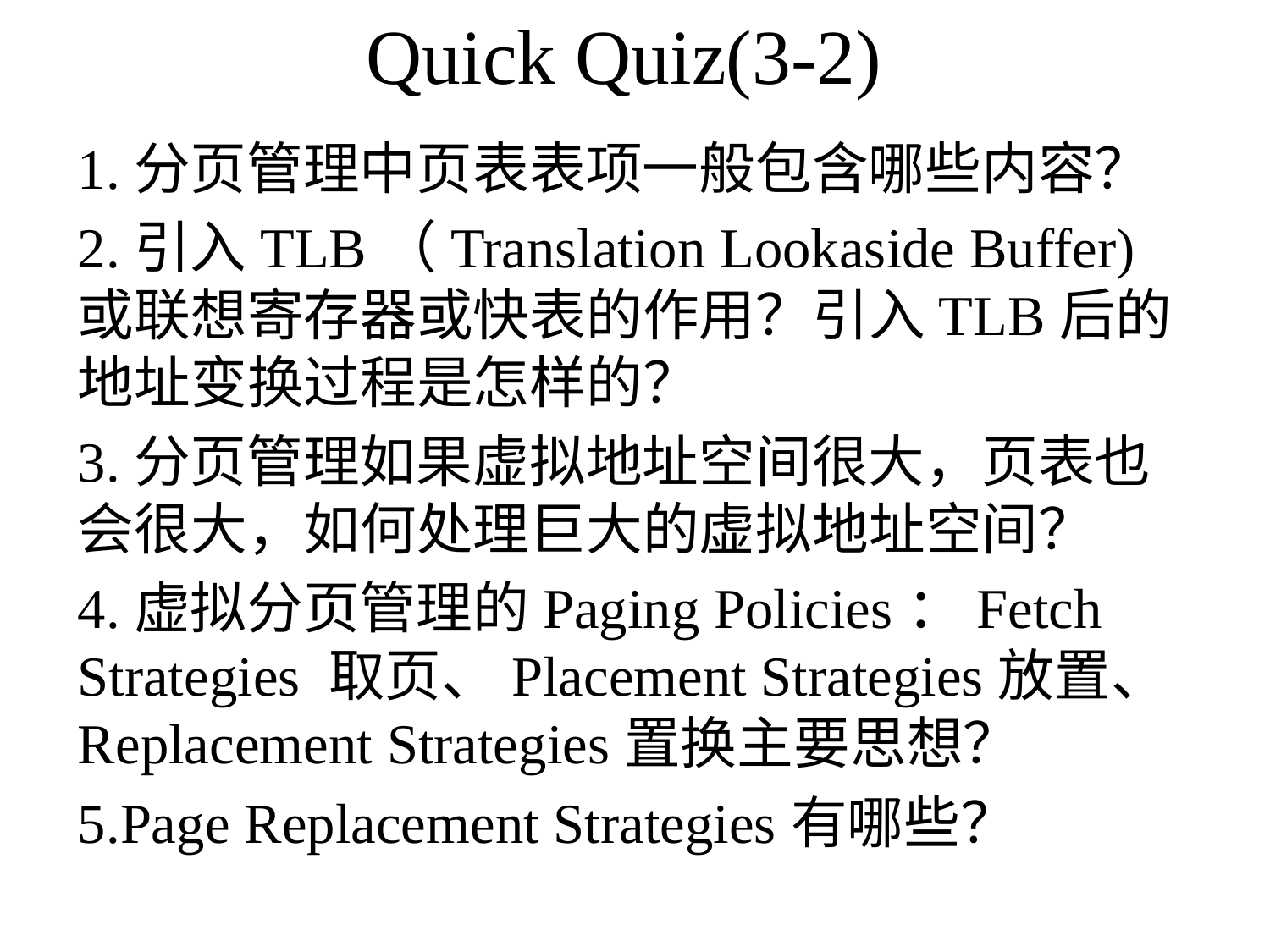

# Quick Quiz(3-2)
1.分页管理中页表表项一般包含哪些内容？
2.引入TLB（Translation Lookaside Buffer)或联想寄存器或快表的作用？引入TLB后的地址变换过程是怎样的？
3.分页管理如果虚拟地址空间很大，页表也会很大，如何处理巨大的虚拟地址空间？
4.虚拟分页管理的Paging Policies：Fetch Strategies 取页、Placement Strategies放置、Replacement Strategies置换主要思想？
5.Page Replacement Strategies有哪些？